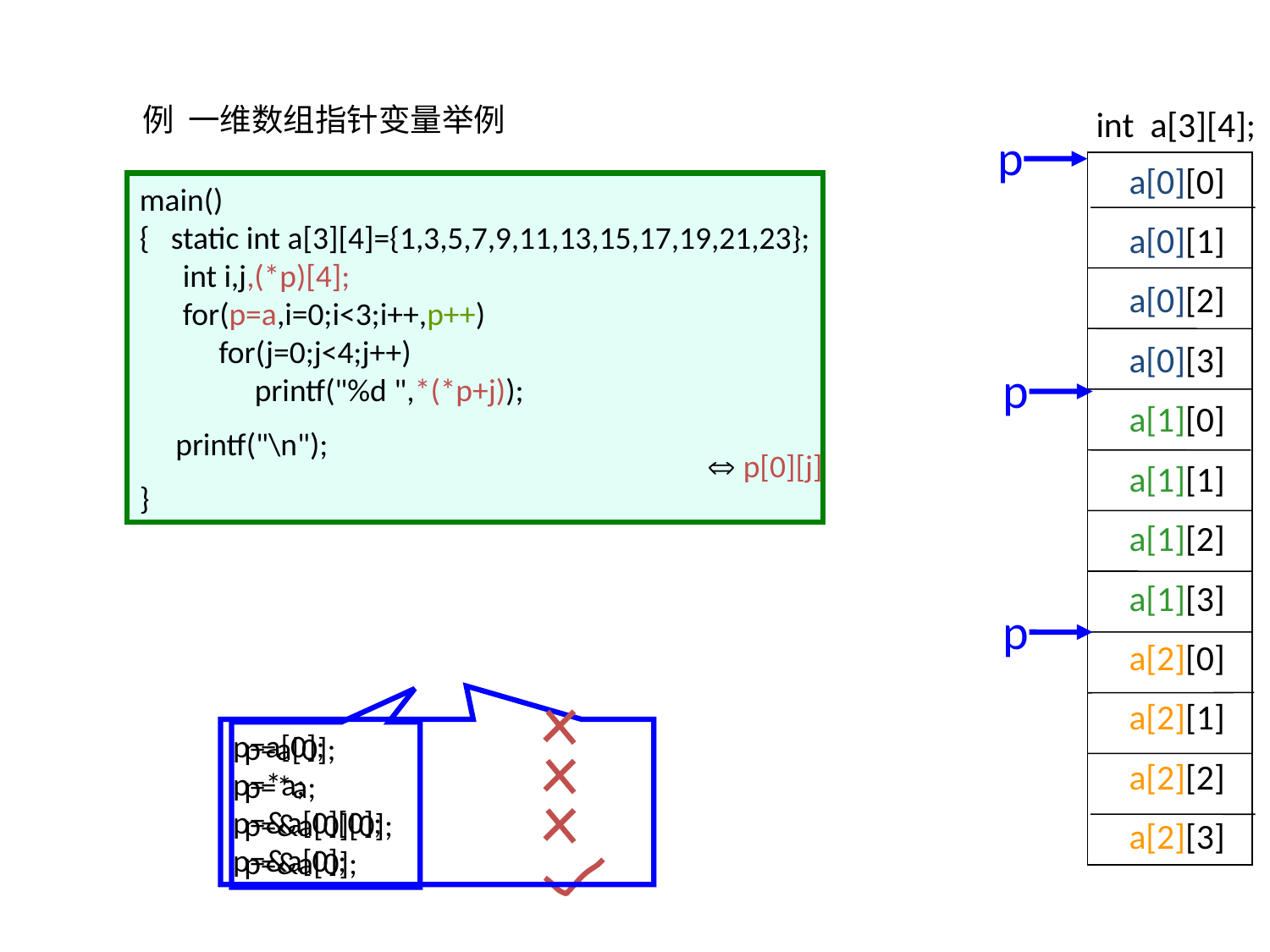

例  一维数组指针变量举例
int  a[3][4];

a[0][0]

a[0][1]

a[0][2]

a[0][3]

a[1][0]

a[1][1]
a[1][2]

a[1][3]

a[2][0]

a[2][1]

a[2][2]

a[2][3]

p

main()
{   static int a[3][4]={1,3,5,7,9,11,13,15,17,19,21,23};
      int i,j,(*p)[4];
      for(p=a,i=0;i<3;i++,p++)
           for(j=0;j<4;j++)
                printf("%d ",*(*p+j));
     printf("\n");
}
p

⇔ p[0][j]
p

p=a[0];
p=*a;
p=&a[0][0];
p=&a[0];

p=a[0];
p=*a;
p=&a[0][0];
p=&a[0];